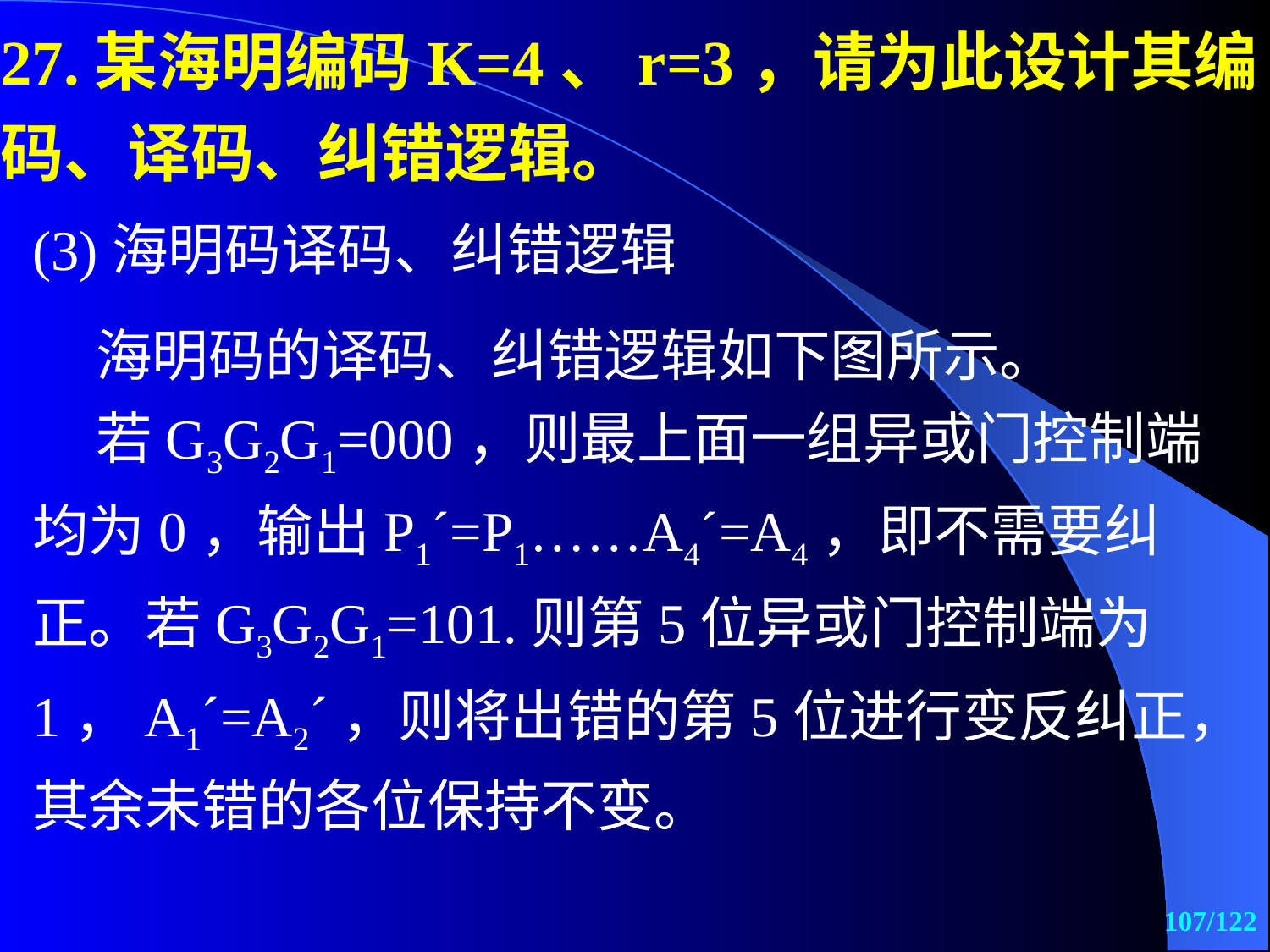

27.某海明编码K=4、r=3，请为此设计其编码、译码、纠错逻辑。
(3)海明码译码、纠错逻辑
海明码的译码、纠错逻辑如下图所示。
若G3G2G1=000，则最上面一组异或门控制端均为0，输出P1´=P1……A4´=A4，即不需要纠正。若G3G2G1=101.则第5位异或门控制端为1，A1´=A2´，则将出错的第5位进行变反纠正，其余未错的各位保持不变。

107/122